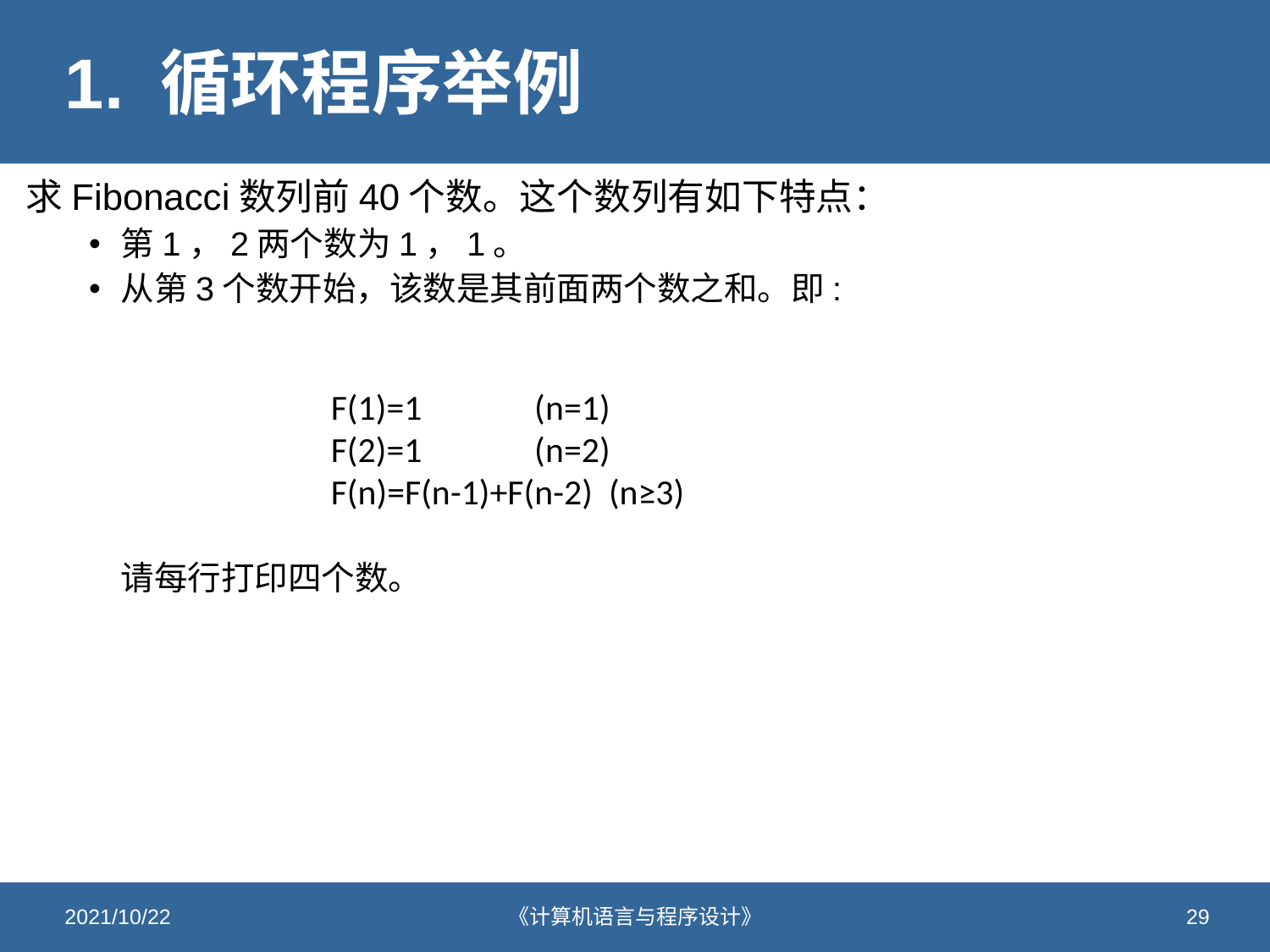

# 1. 循环程序举例
求Fibonacci数列前40个数。这个数列有如下特点：
第1，2两个数为1，1。
从第3个数开始，该数是其前面两个数之和。即:
请每行打印四个数。
F(1)=1              (n=1)
F(2)=1              (n=2)
F(n)=F(n-1)+F(n-2)  (n≥3)
2021/10/22
《计算机语言与程序设计》
29